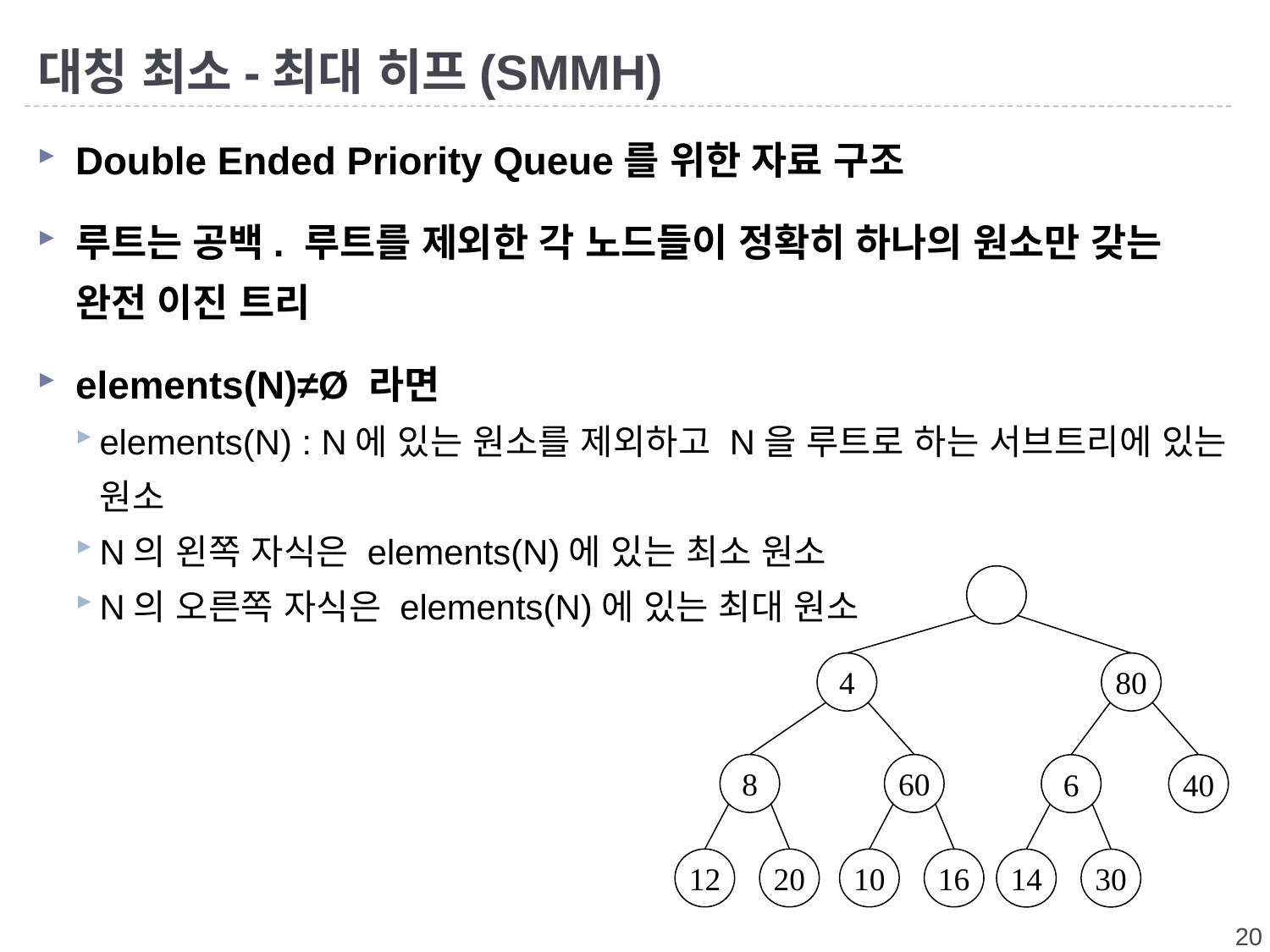

# 대칭 최소-최대 히프(SMMH)
Double Ended Priority Queue를 위한 자료 구조
루트는 공백. 루트를 제외한 각 노드들이 정확히 하나의 원소만 갖는 완전 이진 트리
elements(N)≠Ø 라면
elements(N) : N에 있는 원소를 제외하고 N을 루트로 하는 서브트리에 있는 원소
N의 왼쪽 자식은 elements(N)에 있는 최소 원소
N의 오른쪽 자식은 elements(N)에 있는 최대 원소

4
80
8
60
6
40
12
20
10
16
14
30
20